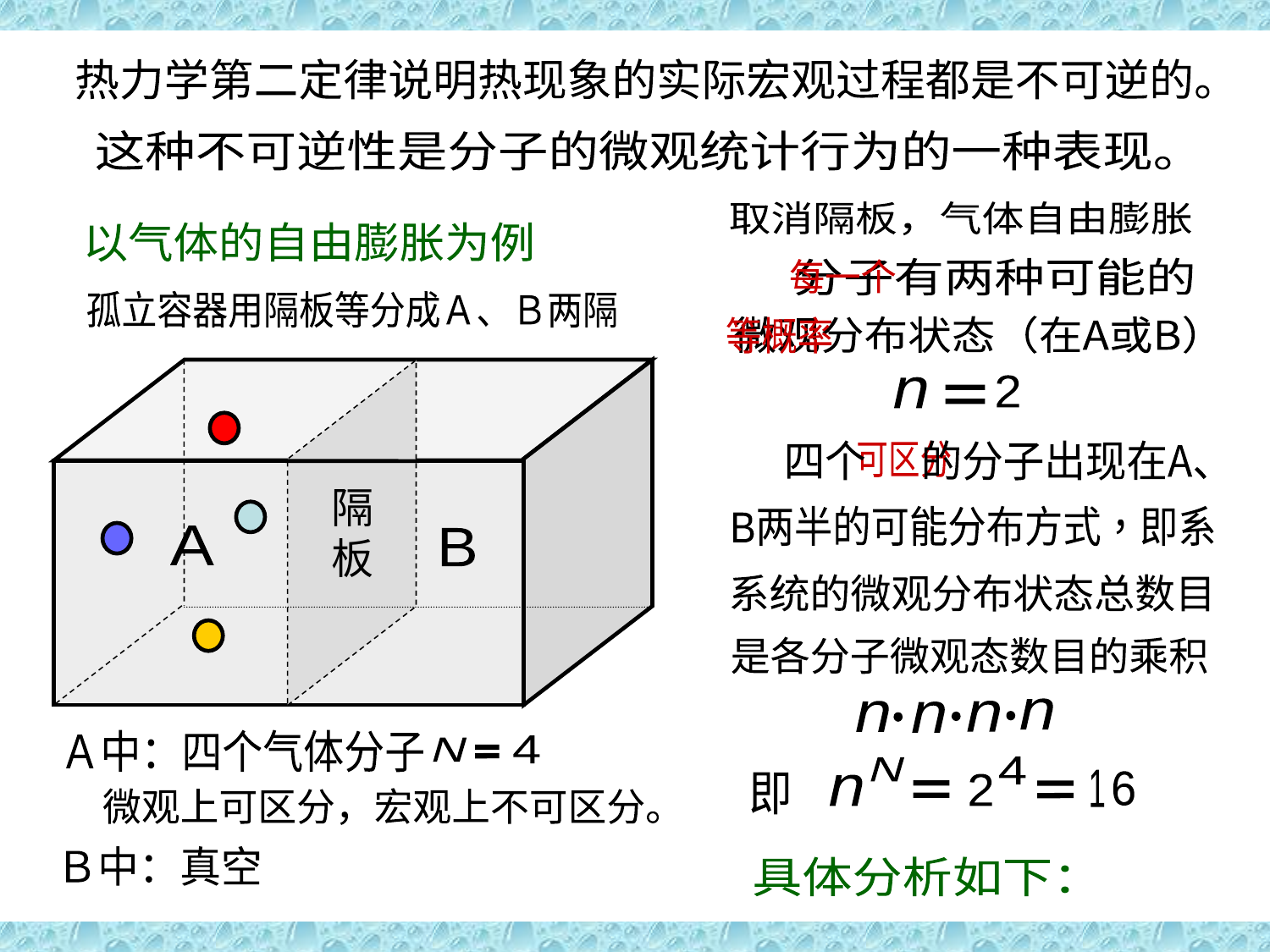

热二律统计意义
热力学第二定律说明热现象的实际宏观过程都是不可逆的。
这种不可逆性是分子的微观统计行为的一种表现。
取消隔板，气体自由膨胀
      分子有两种可能的
每一个
      微观分布状态（在A或B）
等概率

2
n
以气体的自由膨胀为例
孤立容器用隔板等分成Ａ、Ｂ两隔

隔板

A
B

Ａ中：四个气体分子
4
N

微观上可区分，宏观上不可区分。
Ｂ中：真空
四个      的分子出现在A、
可区分
B两半的可能分布方式，即系
系统的微观分布状态总数目
是各分子微观态数目的乘积
n
n
n
n

4
N
1

6
2
n
即
具体分析如下：